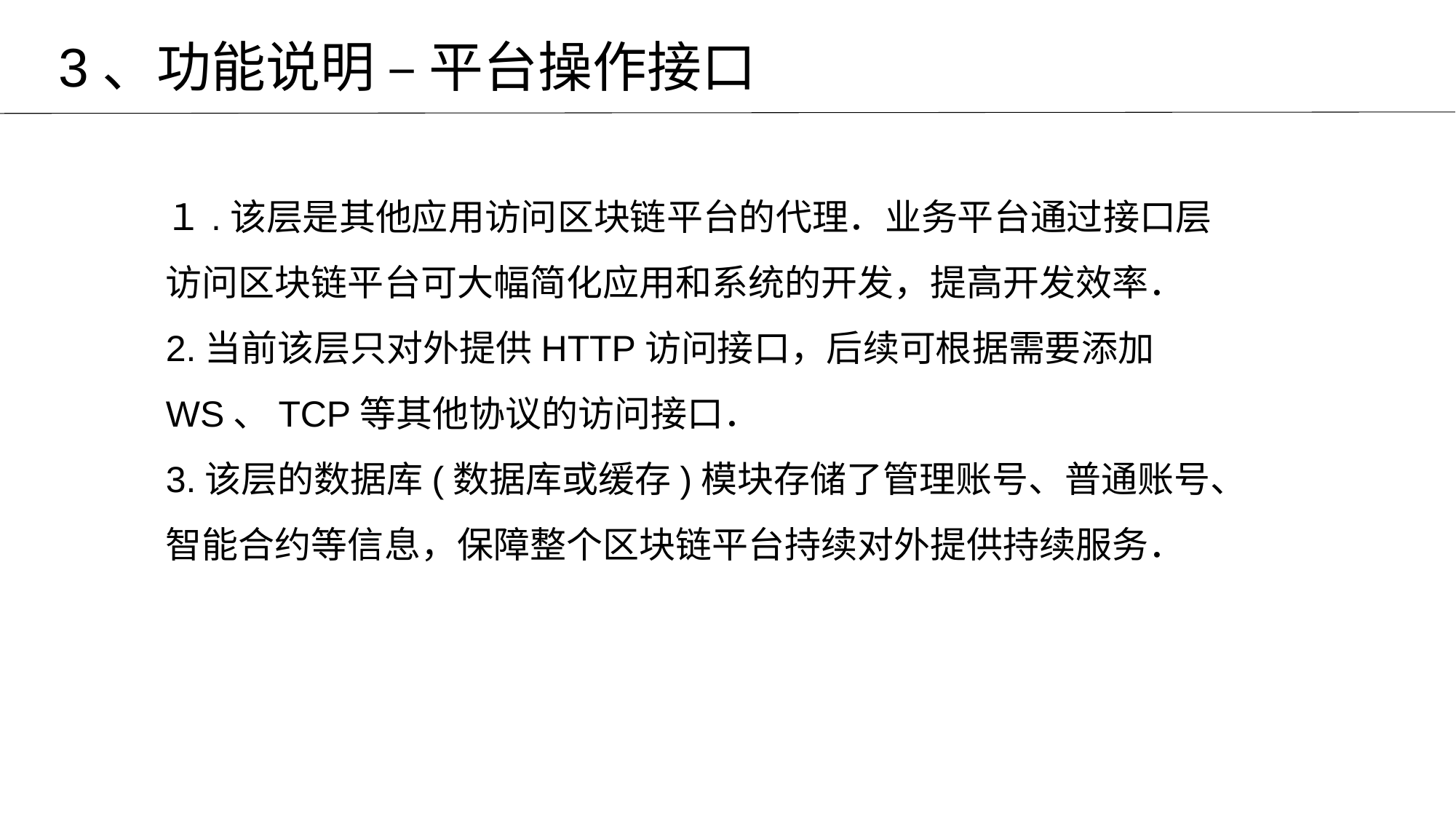

3、功能说明 – 平台操作接口
# １.该层是其他应用访问区块链平台的代理．业务平台通过接口层访问区块链平台可大幅简化应用和系统的开发，提高开发效率． 2.当前该层只对外提供HTTP访问接口，后续可根据需要添加WS、TCP等其他协议的访问接口． 3.该层的数据库(数据库或缓存)模块存储了管理账号、普通账号、智能合约等信息，保障整个区块链平台持续对外提供持续服务．